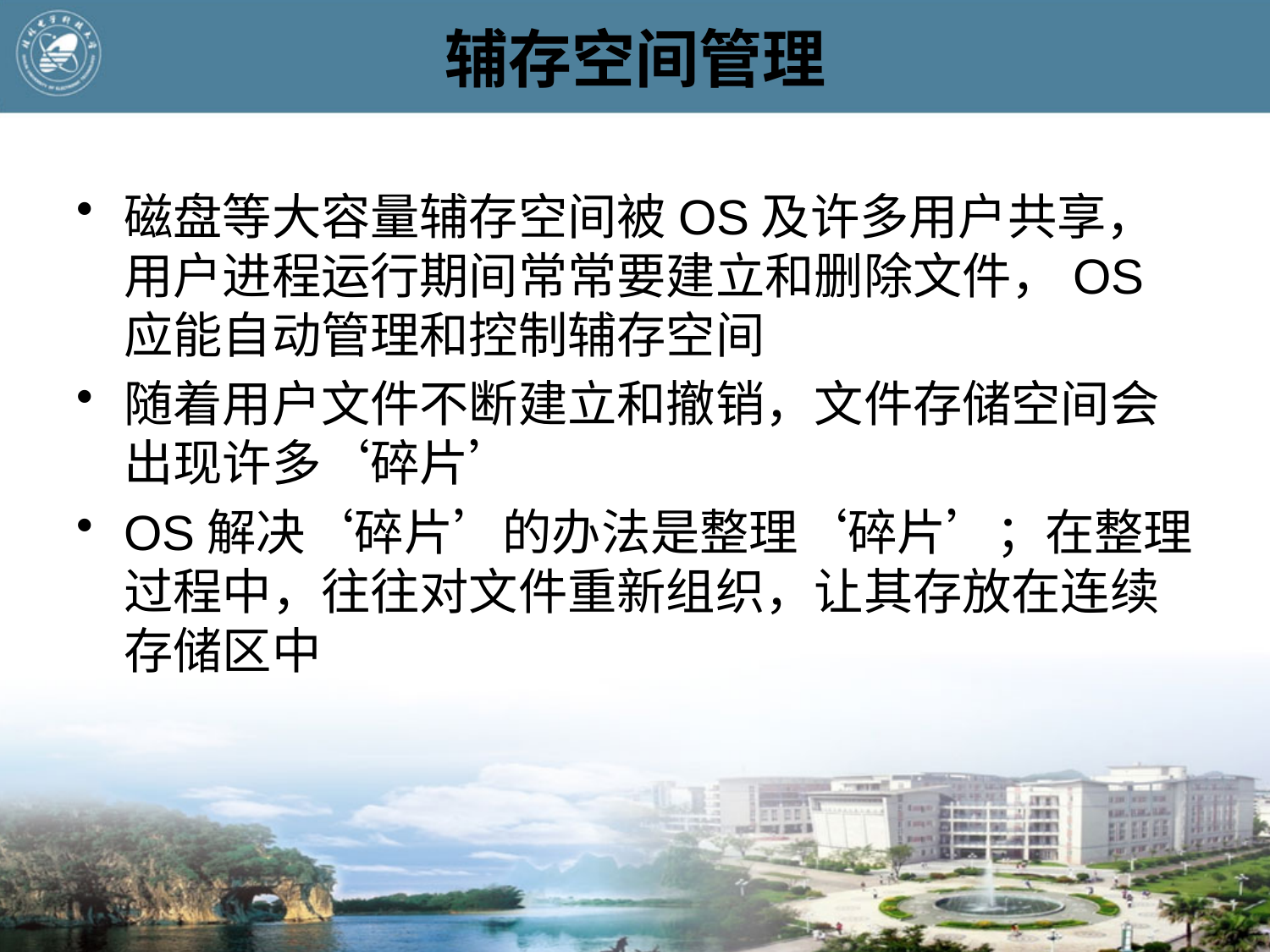

# 辅存空间管理
磁盘等大容量辅存空间被OS及许多用户共享，用户进程运行期间常常要建立和删除文件，OS应能自动管理和控制辅存空间
随着用户文件不断建立和撤销，文件存储空间会出现许多‘碎片’
OS解决‘碎片’的办法是整理‘碎片’；在整理过程中，往往对文件重新组织，让其存放在连续存储区中